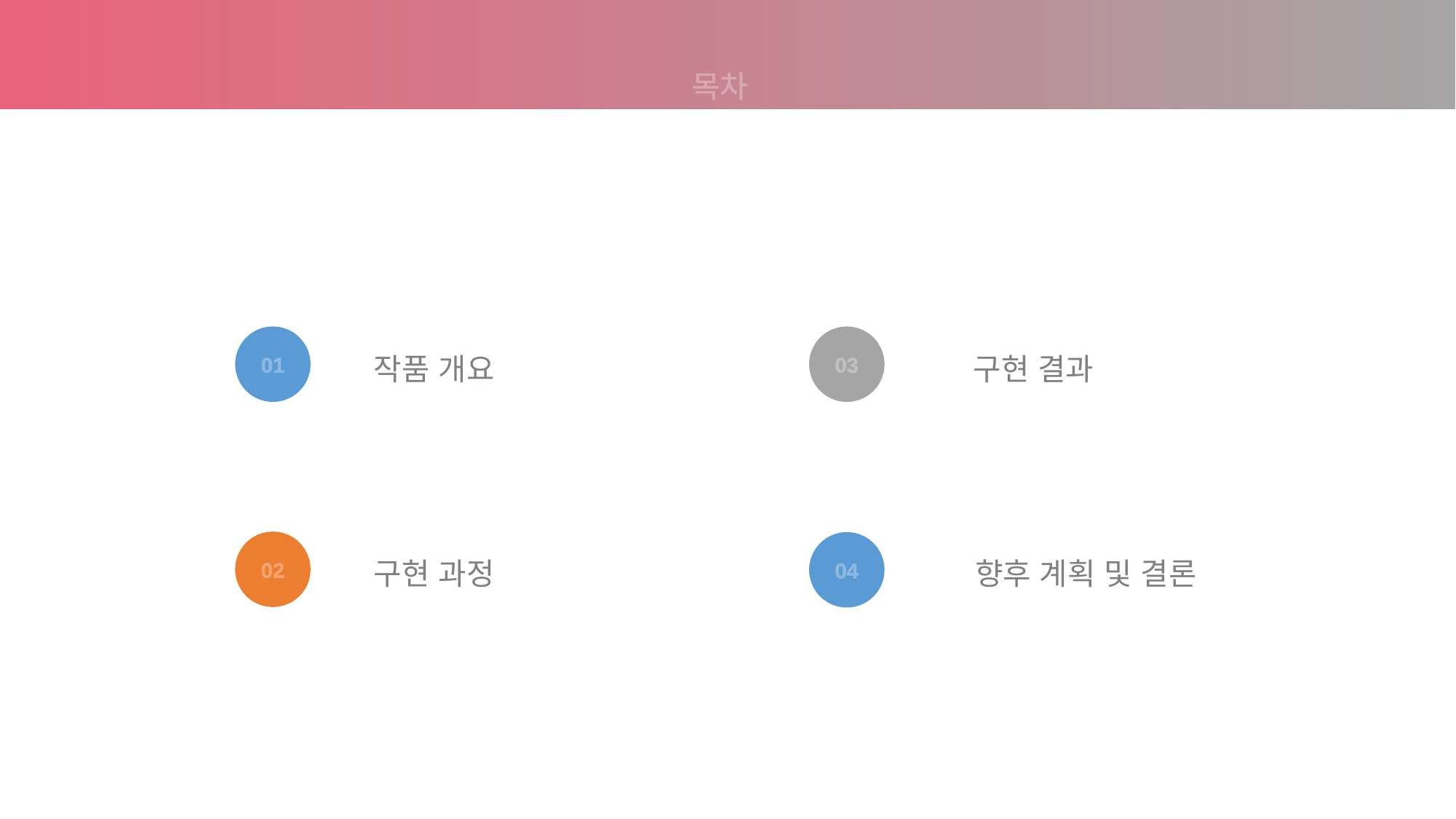

목차
01
03
작품 개요
구현 결과
02
04
구현 과정
 향후 계획 및 결론